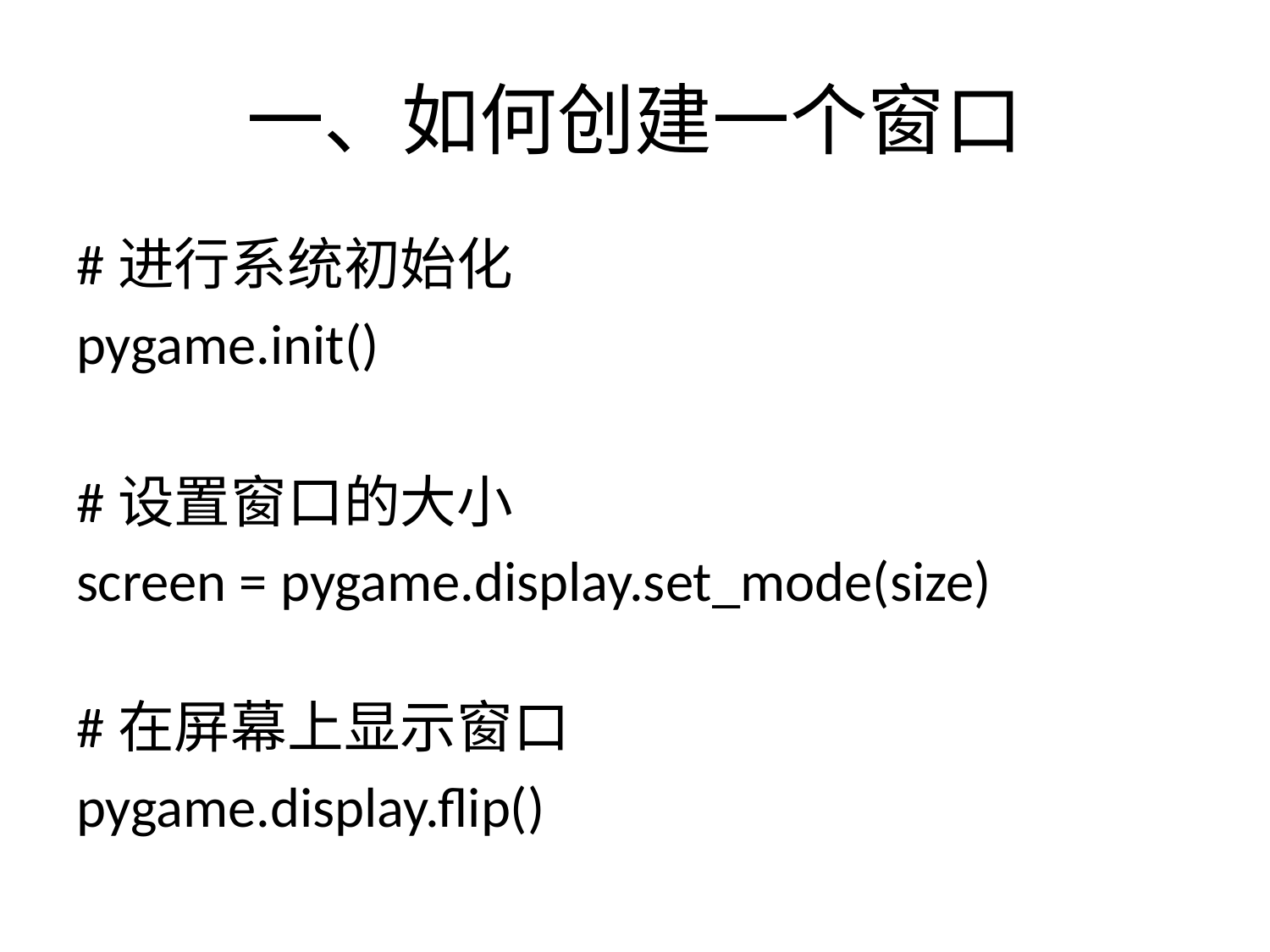

# 一、如何创建一个窗口
#进行系统初始化
pygame.init()

#设置窗口的大小
screen = pygame.display.set_mode(size)
#在屏幕上显示窗口
pygame.display.flip()